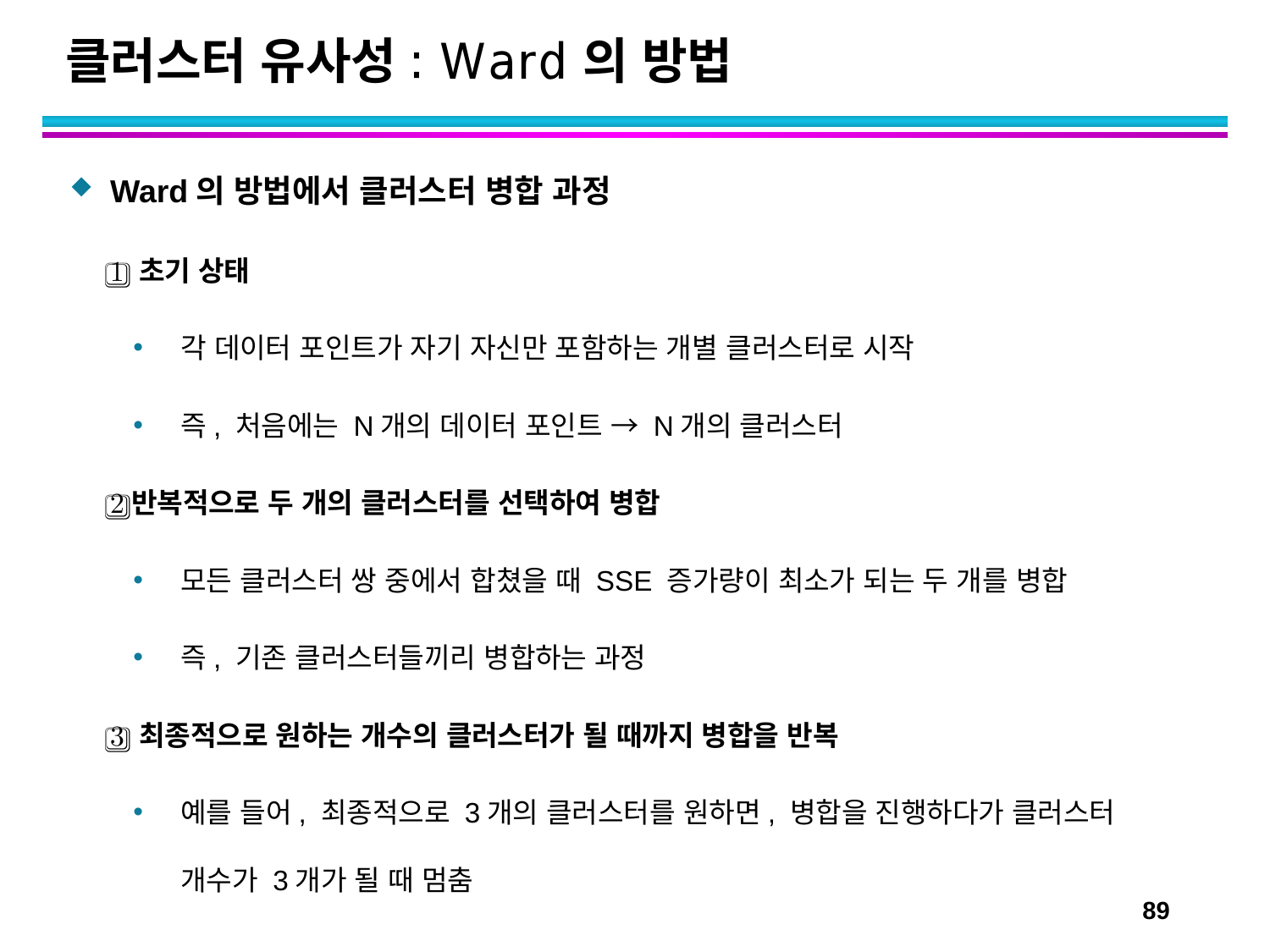

# 클러스터 유사성: Ward의 방법
Ward의 방법에서 클러스터 병합 과정
	1️⃣ 초기 상태
각 데이터 포인트가 자기 자신만 포함하는 개별 클러스터로 시작
즉, 처음에는 N개의 데이터 포인트 → N개의 클러스터
	2️⃣반복적으로 두 개의 클러스터를 선택하여 병합
모든 클러스터 쌍 중에서 합쳤을 때 SSE 증가량이 최소가 되는 두 개를 병합
즉, 기존 클러스터들끼리 병합하는 과정
	3️⃣ 최종적으로 원하는 개수의 클러스터가 될 때까지 병합을 반복
예를 들어, 최종적으로 3개의 클러스터를 원하면, 병합을 진행하다가 클러스터 개수가 3개가 될 때 멈춤